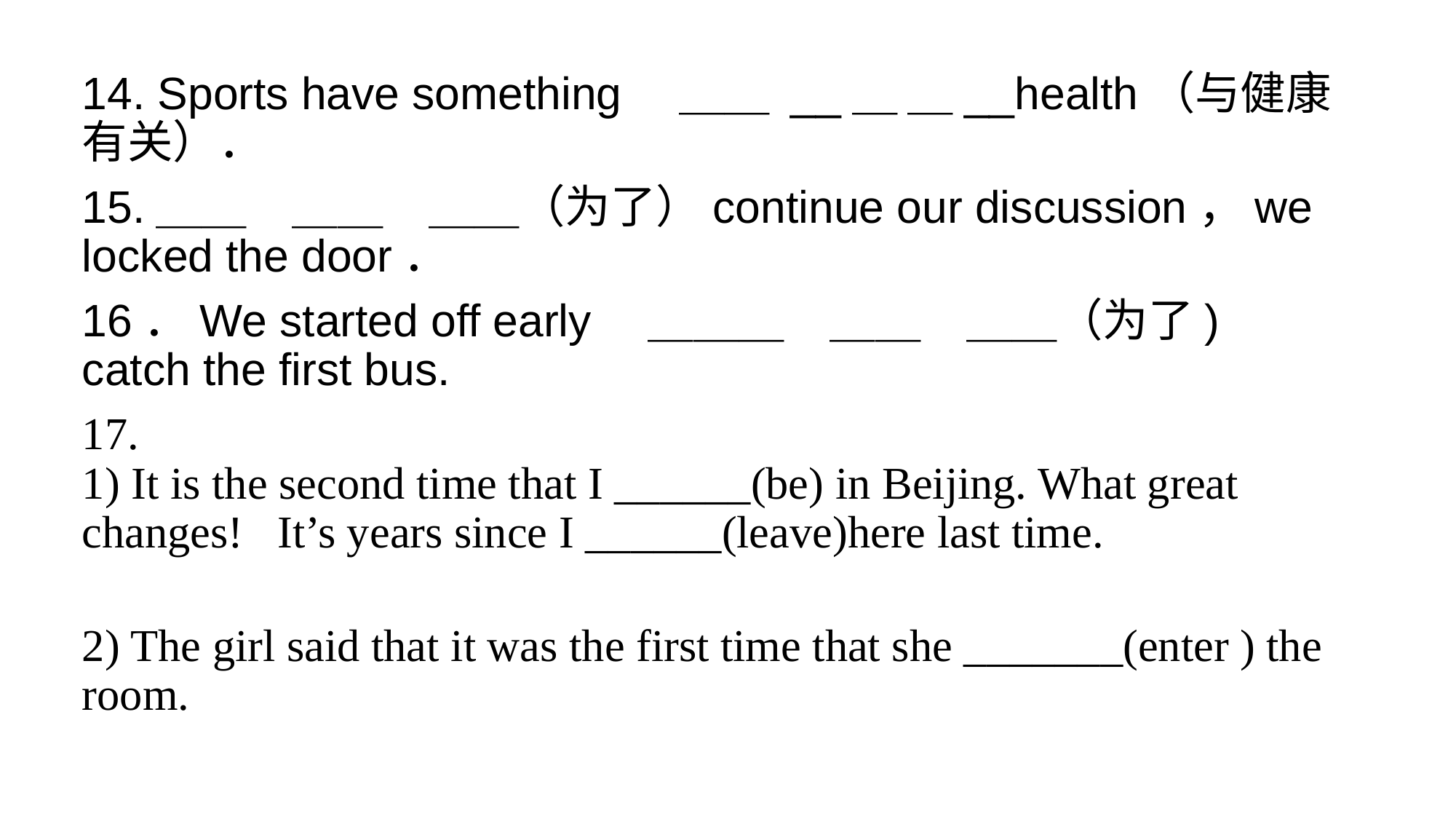

#
14. Sports have something　＿＿ __＿ ＿__health（与健康有关）．
15.＿＿　＿＿　＿＿（为了）continue our discussion，we locked the door．
16．We started off early　＿＿＿　＿＿　＿＿（为了)　catch the first bus.
17.
1) It is the second time that I ______(be) in Beijing. What great changes!   It’s years since I ______(leave)here last time.
2) The girl said that it was the first time that she _______(enter ) the room.